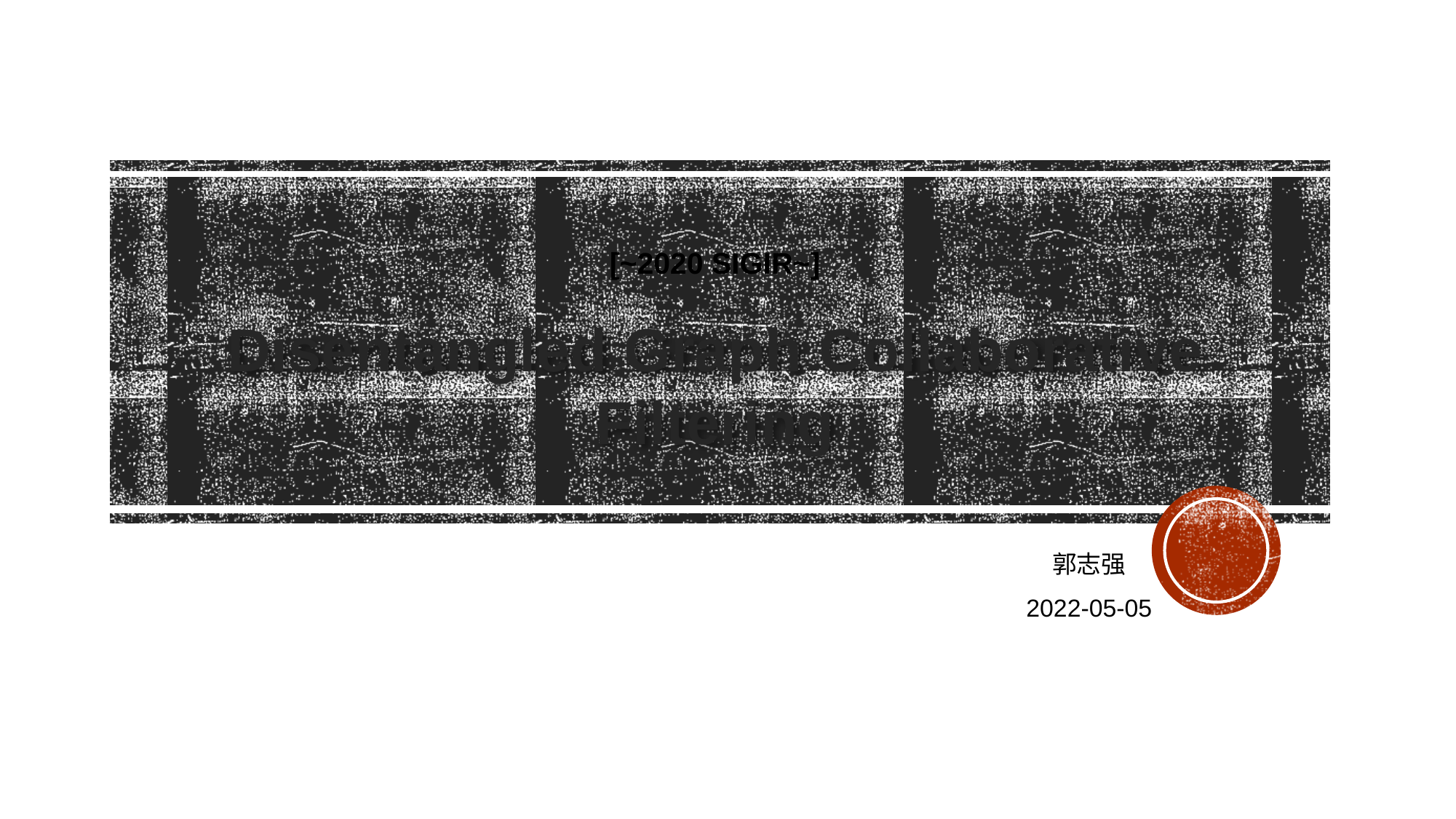

[~2020 SIGIR~]
Disentangled Graph Collaborative Filtering
郭志强
2022-05-05